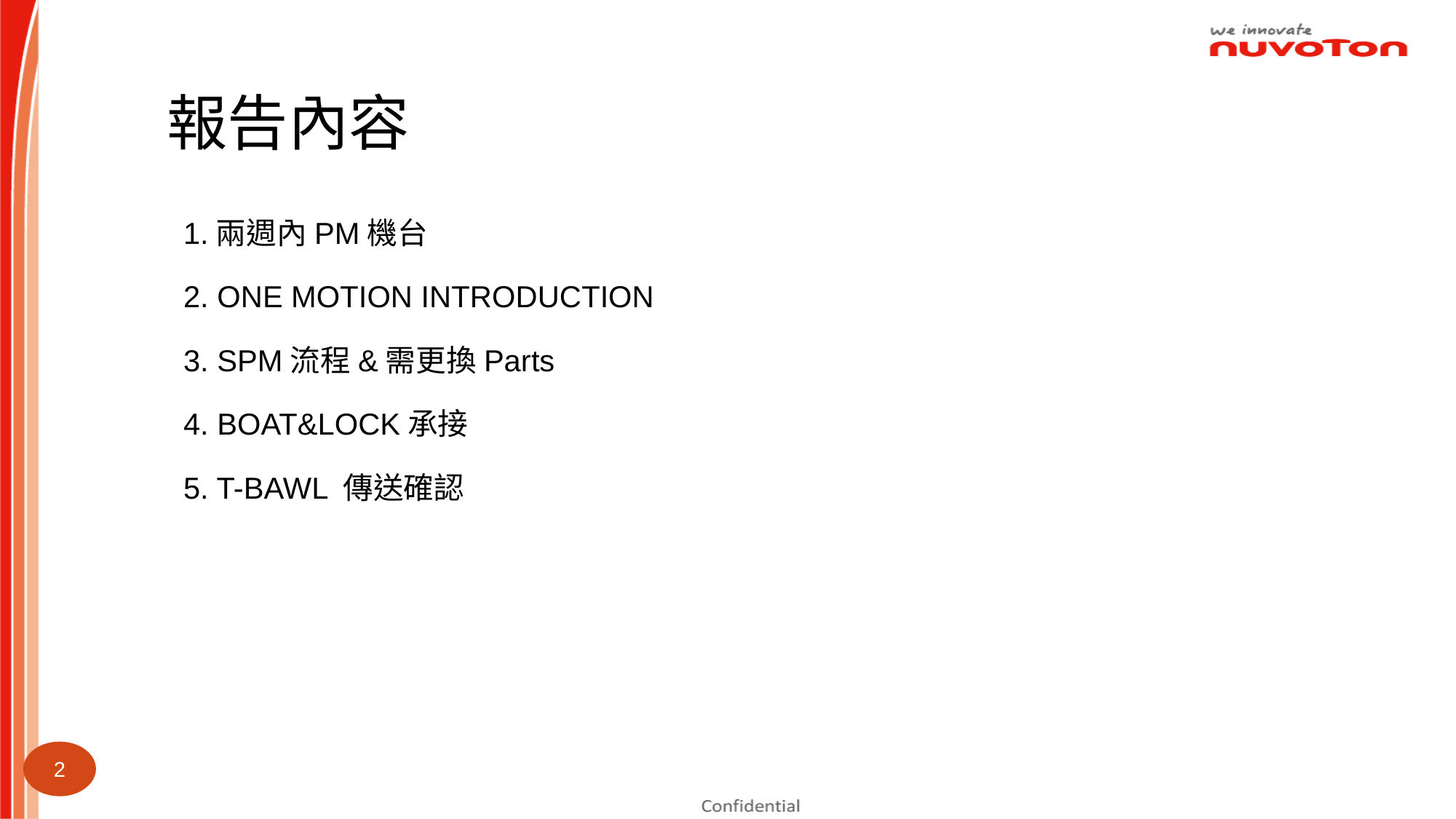

報告內容
1.兩週內PM機台
2. ONE MOTION INTRODUCTION
3. SPM流程&需更換Parts
4. BOAT&LOCK承接
5. T-BAWL 傳送確認
2